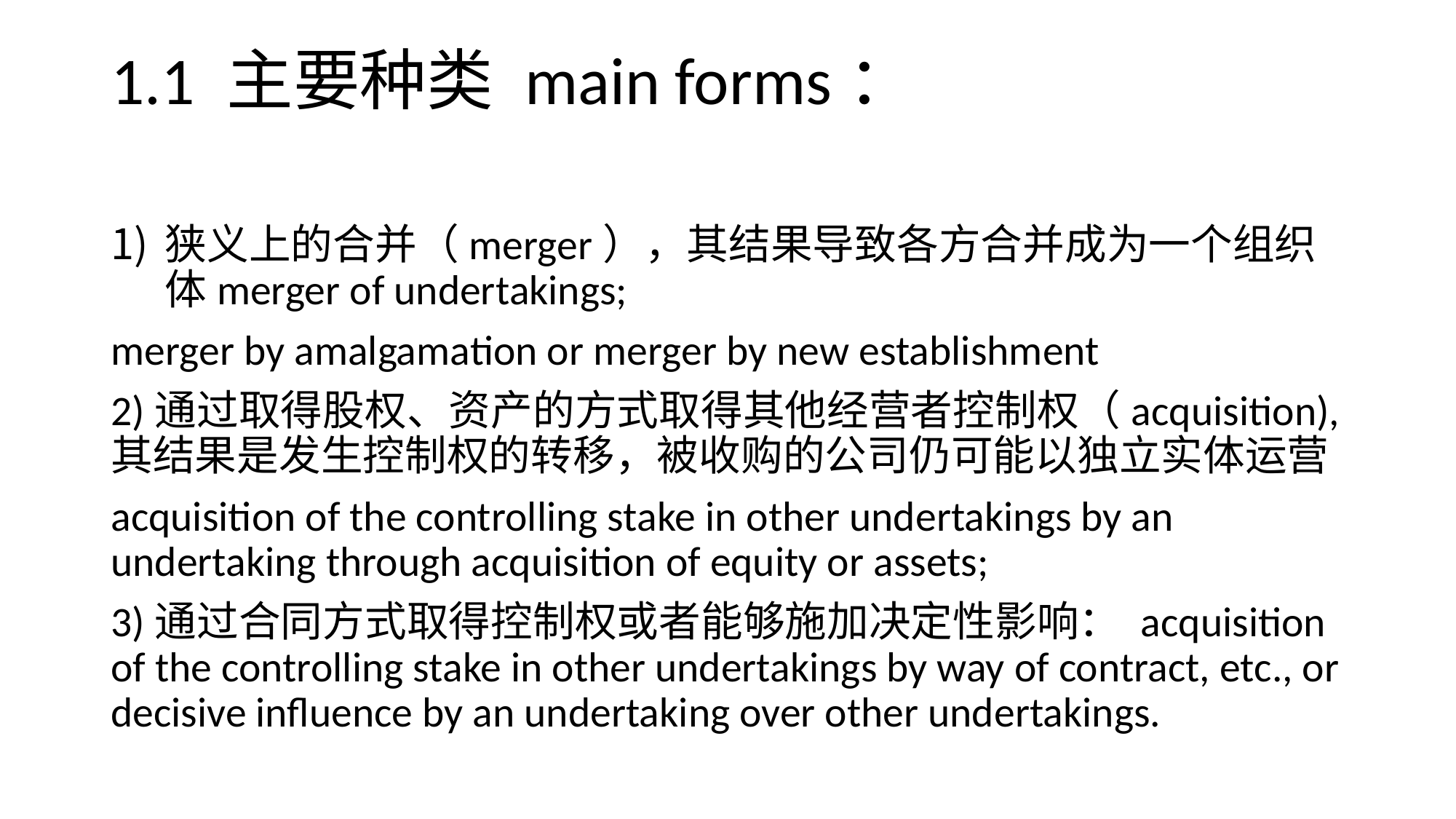

# 1.1 主要种类 main forms：
狭义上的合并（merger），其结果导致各方合并成为一个组织体merger of undertakings;
merger by amalgamation or merger by new establishment
2)通过取得股权、资产的方式取得其他经营者控制权（acquisition), 其结果是发生控制权的转移，被收购的公司仍可能以独立实体运营
acquisition of the controlling stake in other undertakings by an undertaking through acquisition of equity or assets;
3)通过合同方式取得控制权或者能够施加决定性影响： acquisition of the controlling stake in other undertakings by way of contract, etc., or decisive influence by an undertaking over other undertakings.